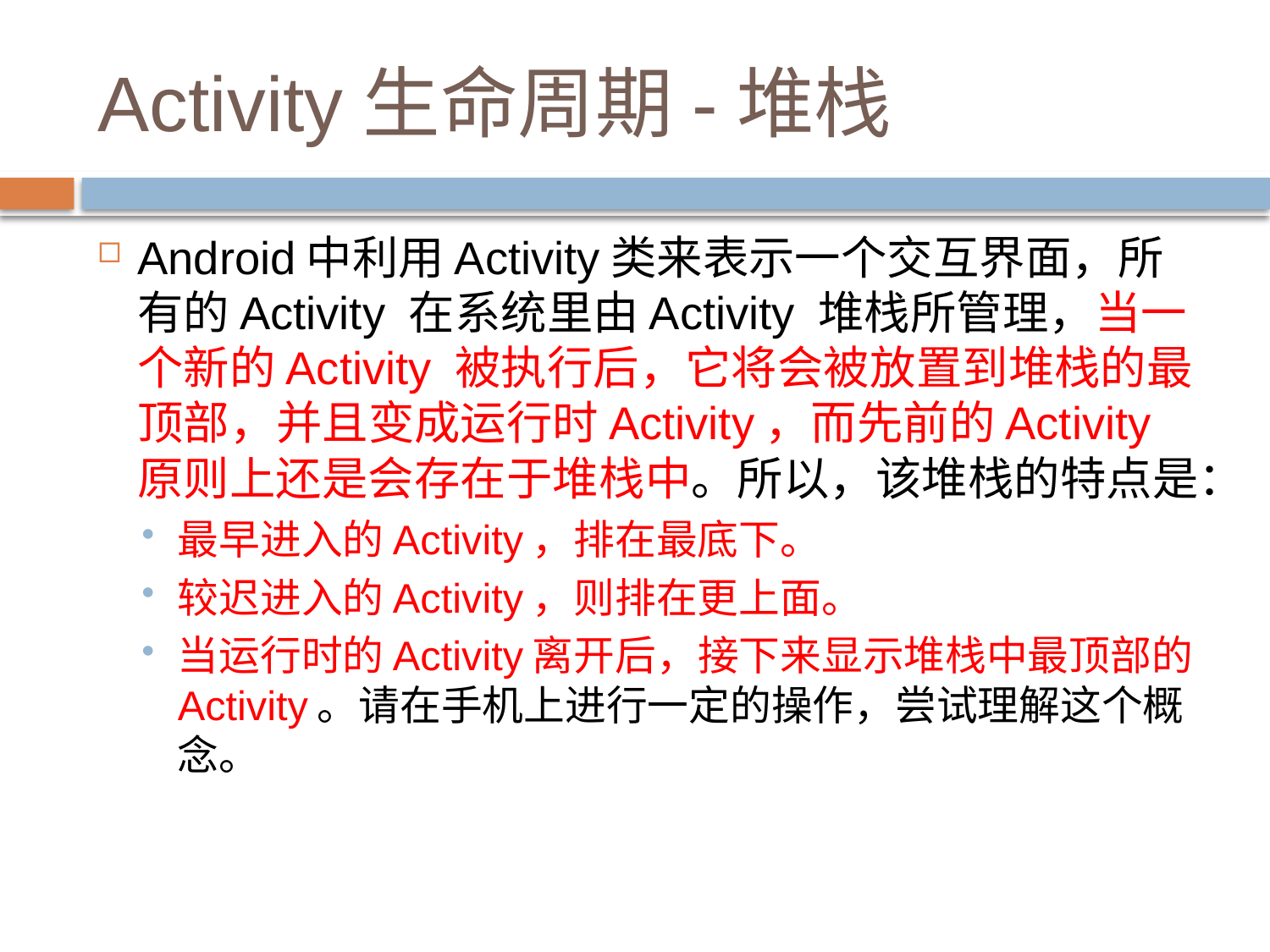

# Activity生命周期-堆栈
Android中利用Activity类来表示一个交互界面，所有的Activity 在系统里由Activity 堆栈所管理，当一个新的Activity 被执行后，它将会被放置到堆栈的最顶部，并且变成运行时Activity，而先前的Activity 原则上还是会存在于堆栈中。所以，该堆栈的特点是：
最早进入的Activity，排在最底下。
较迟进入的Activity，则排在更上面。
当运行时的Activity离开后，接下来显示堆栈中最顶部的Activity。请在手机上进行一定的操作，尝试理解这个概念。